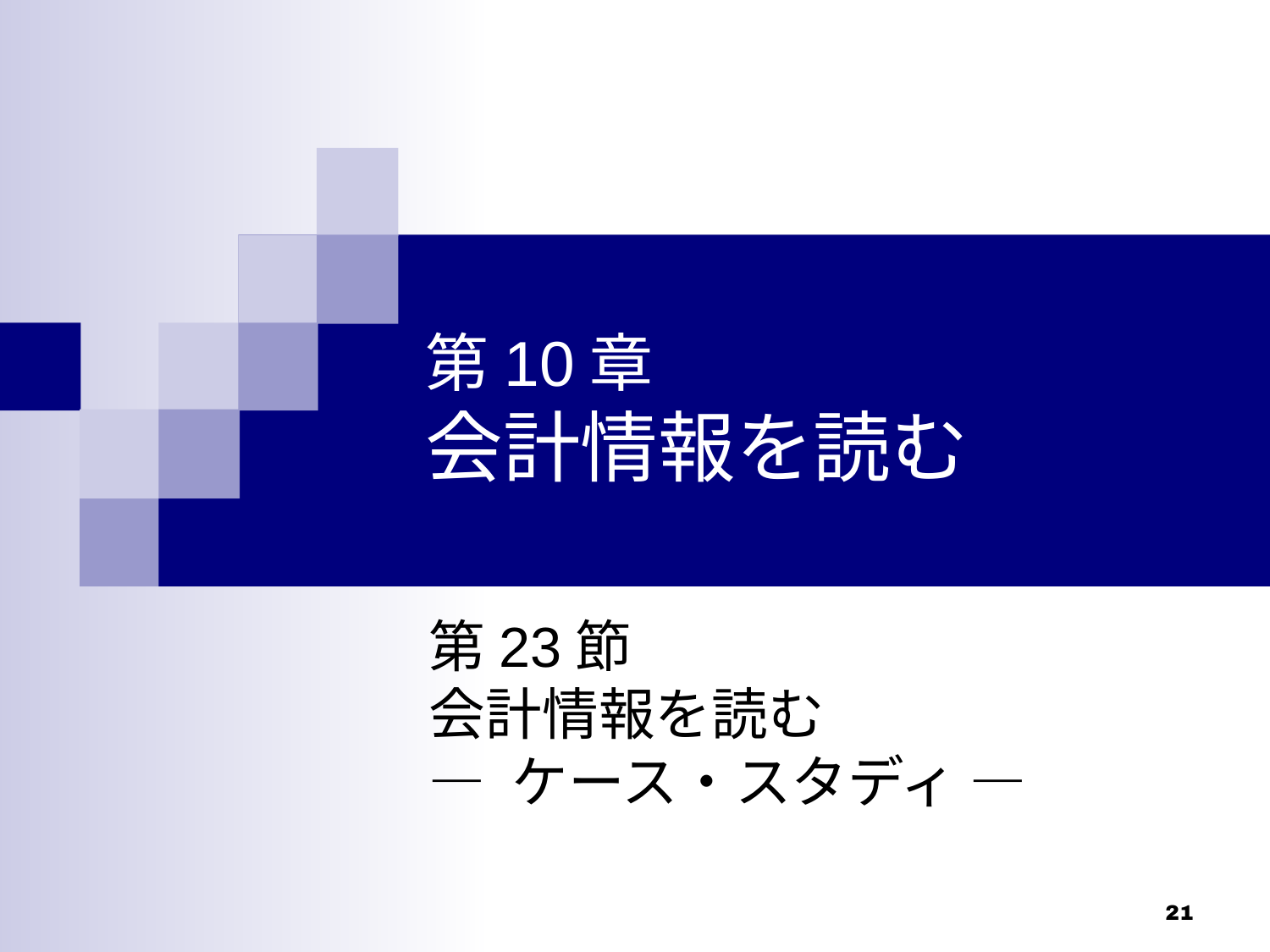

# 第10章　 会計情報を読む
第23節
会計情報を読む
― ケース・スタディ ―
21